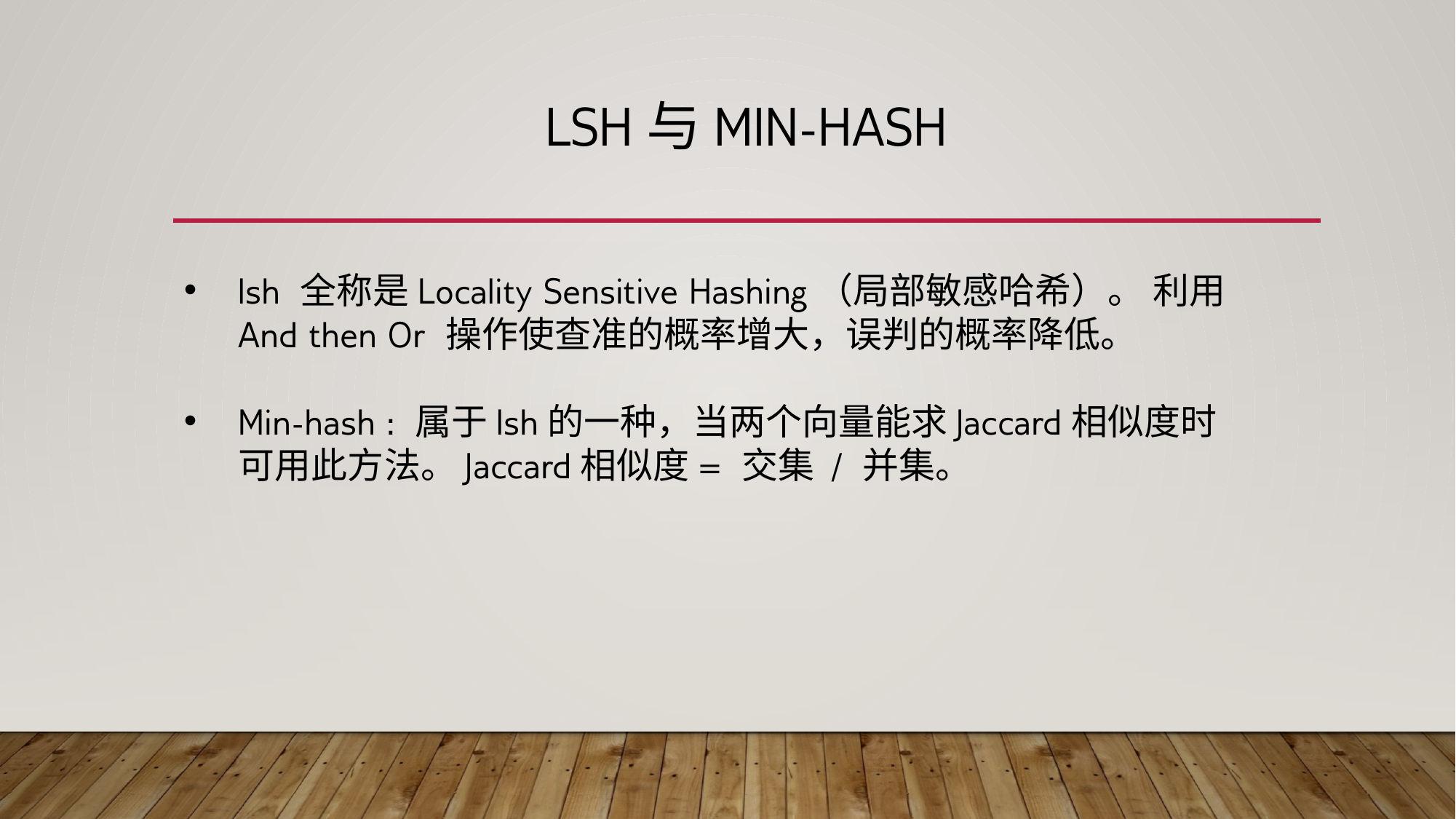

# LSH与min-hash

lsh 全称是Locality Sensitive Hashing（局部敏感哈希）。 利用And then Or 操作使查准的概率增大，误判的概率降低。

Min-hash : 属于lsh的一种，当两个向量能求Jaccard相似度时可用此方法。Jaccard相似度= 交集 / 并集。